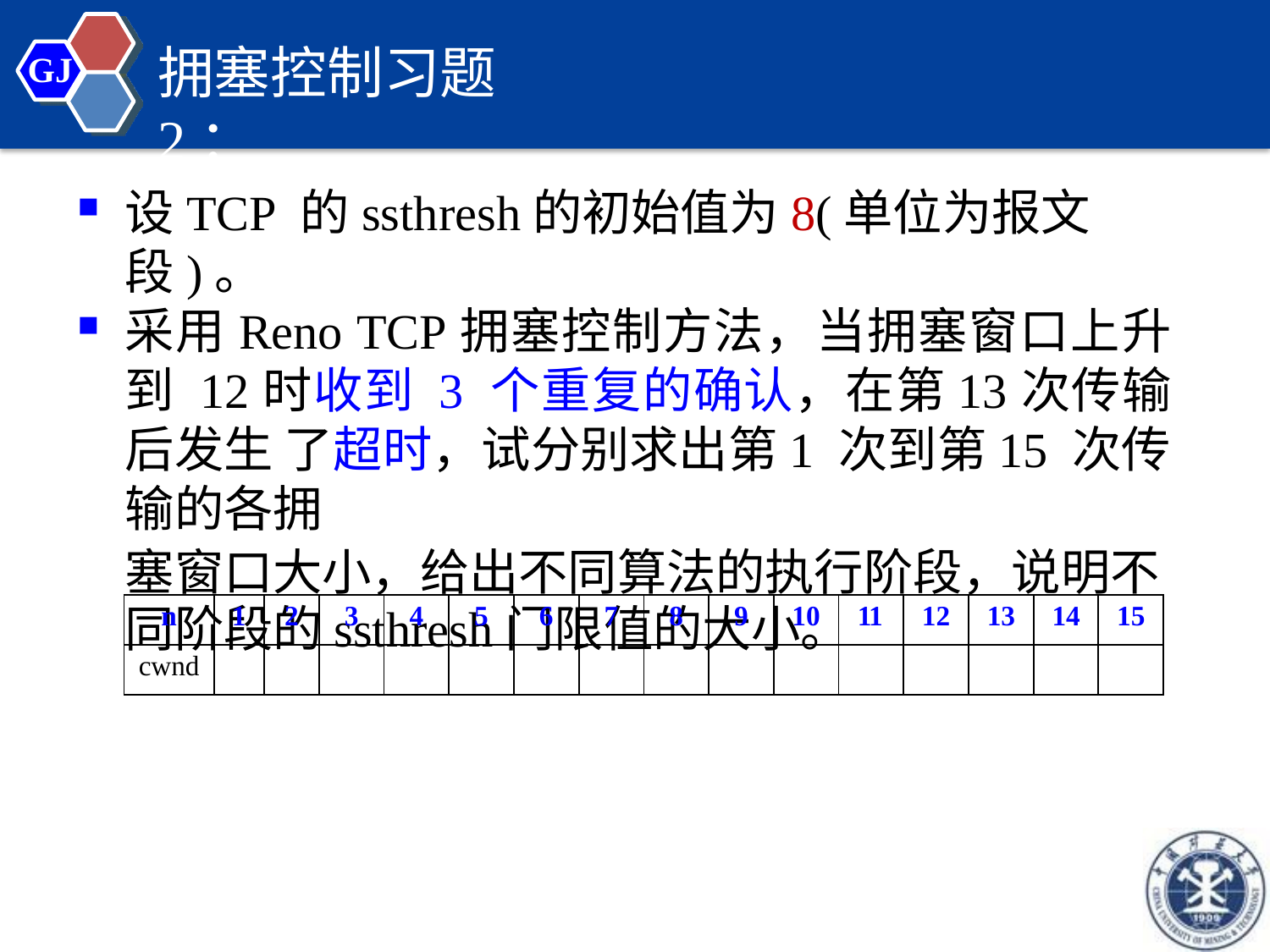

# 拥塞控制习题2：
GJ
设TCP 的ssthresh的初始值为8(单位为报文段)。
采用Reno TCP拥塞控制方法，当拥塞窗口上升到 12时收到 3 个重复的确认，在第13次传输后发生 了超时，试分别求出第1 次到第15 次传输的各拥
塞窗口大小，给出不同算法的执行阶段，说明不 同阶段的ssthresh门限值的大小。
| n | 1 | 2 | 3 | 4 | 5 | 6 | 7 | 8 | 9 | 10 | 11 | 12 | 13 | 14 | 15 |
| --- | --- | --- | --- | --- | --- | --- | --- | --- | --- | --- | --- | --- | --- | --- | --- |
| cwnd |  |  |  |  |  |  |  |  |  |  |  |  |  |  |  |